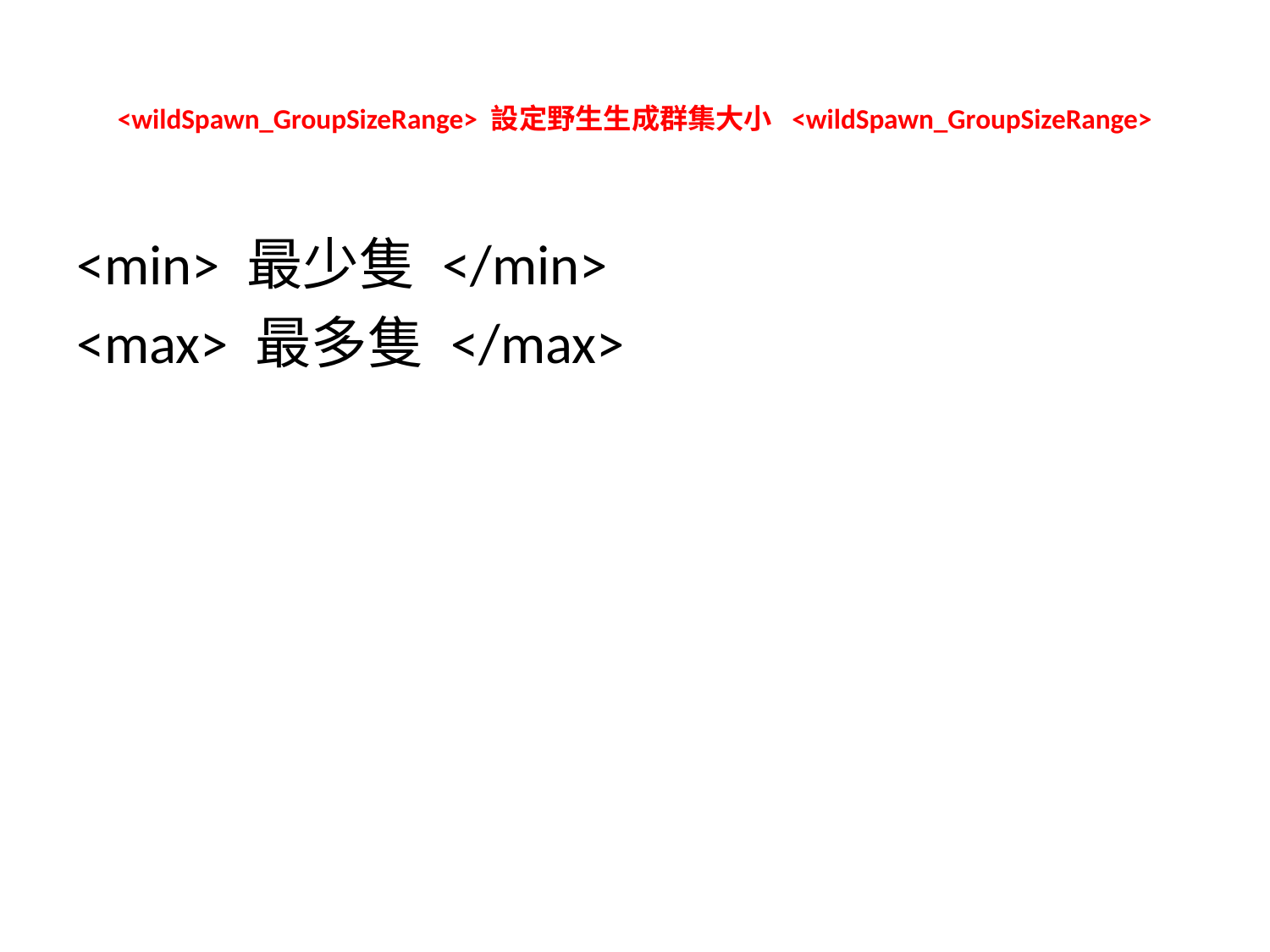

# <wildSpawn_GroupSizeRange> 設定野生生成群集大小  <wildSpawn_GroupSizeRange>
<min> 最少隻 </min>
<max> 最多隻 </max>